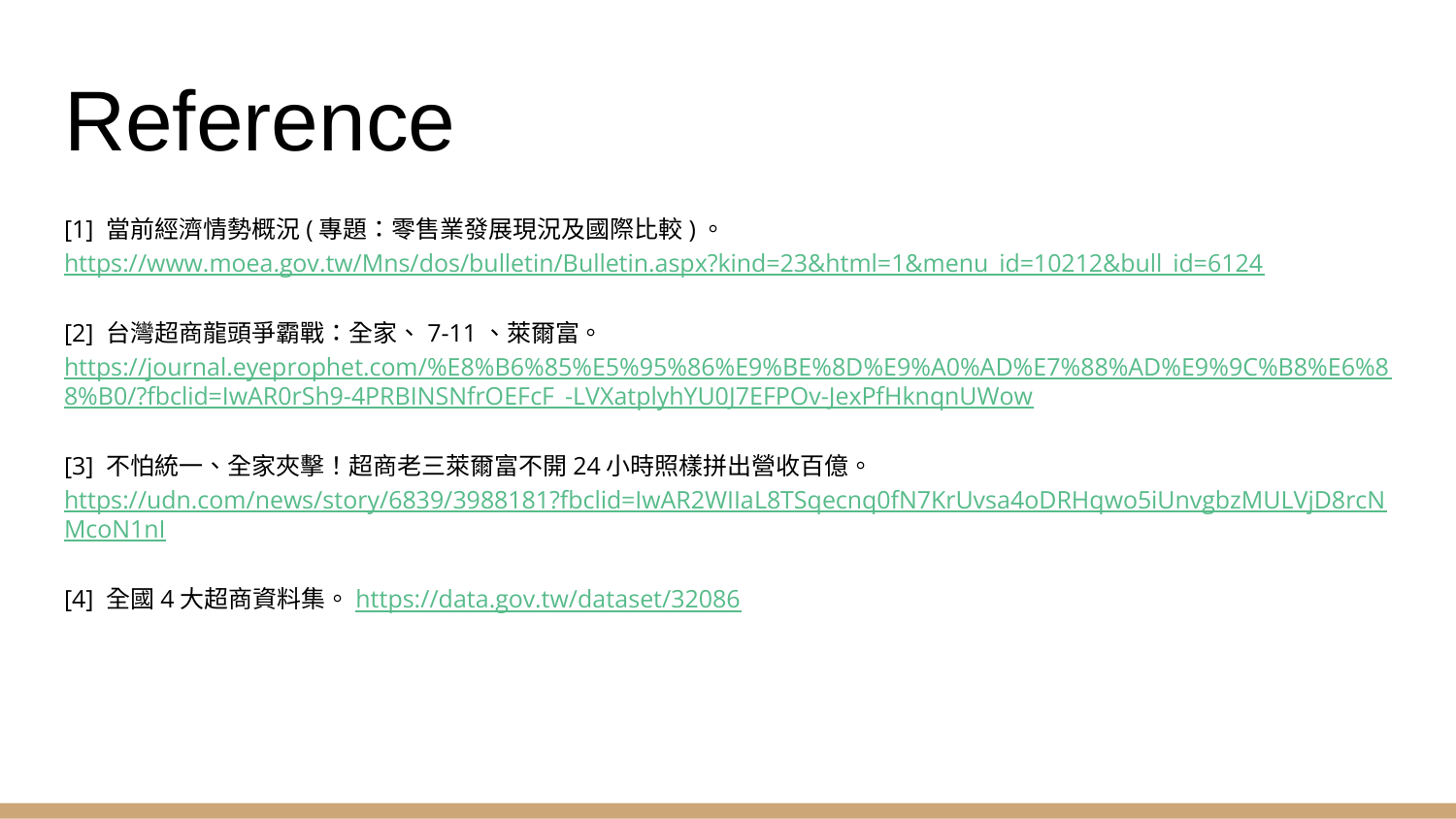

# Reference
[1] 當前經濟情勢概況(專題：零售業發展現況及國際比較)。
https://www.moea.gov.tw/Mns/dos/bulletin/Bulletin.aspx?kind=23&html=1&menu_id=10212&bull_id=6124
[2] 台灣超商龍頭爭霸戰：全家、7-11、萊爾富。https://journal.eyeprophet.com/%E8%B6%85%E5%95%86%E9%BE%8D%E9%A0%AD%E7%88%AD%E9%9C%B8%E6%88%B0/?fbclid=IwAR0rSh9-4PRBINSNfrOEFcF_-LVXatplyhYU0J7EFPOv-JexPfHknqnUWow
[3] 不怕統一、全家夾擊！超商老三萊爾富不開24小時照樣拼出營收百億。https://udn.com/news/story/6839/3988181?fbclid=IwAR2WIIaL8TSqecnq0fN7KrUvsa4oDRHqwo5iUnvgbzMULVjD8rcNMcoN1nI
[4] 全國4大超商資料集。https://data.gov.tw/dataset/32086